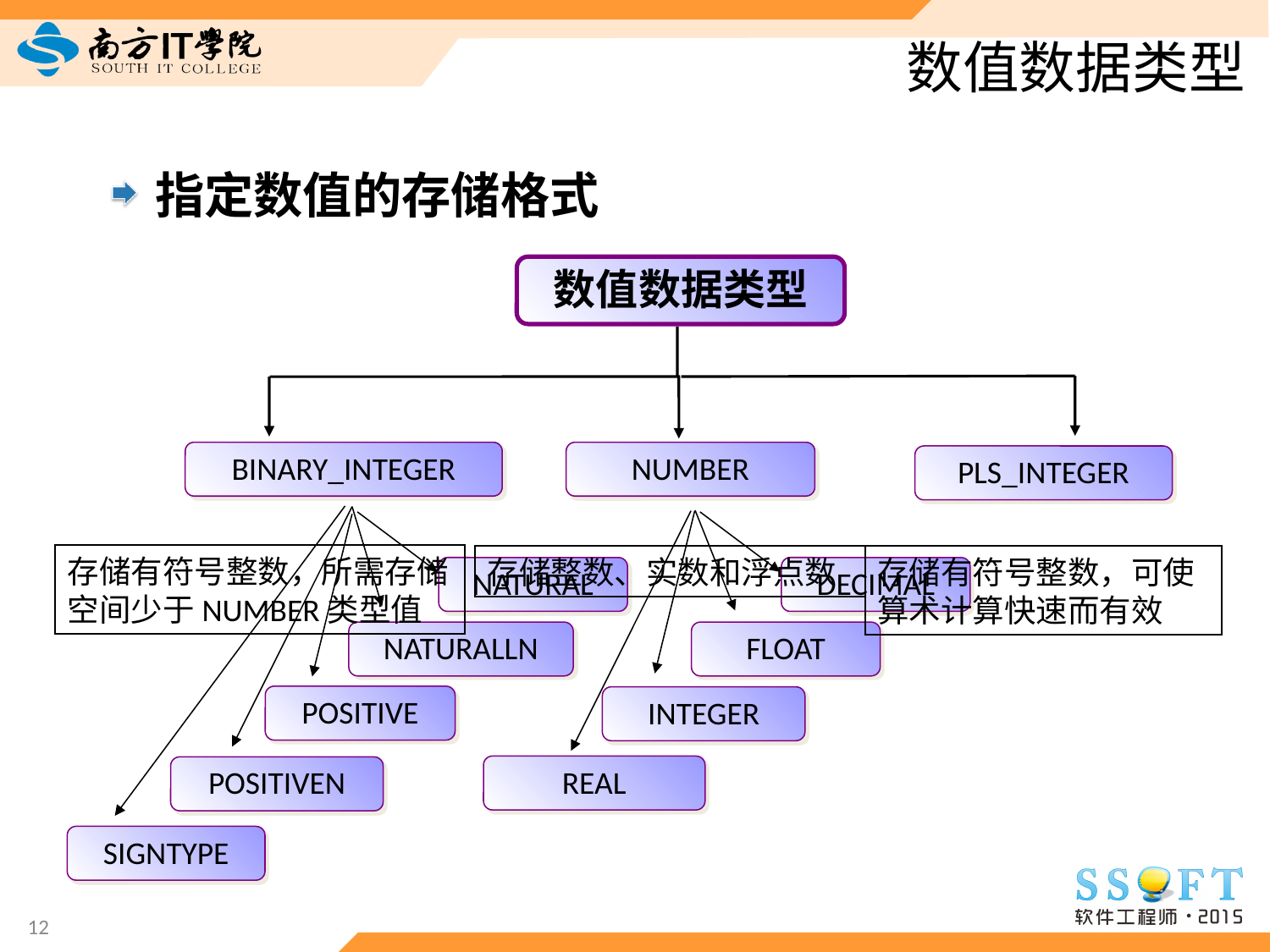

# 数值数据类型
指定数值的存储格式
数值数据类型

BINARY_INTEGER
NUMBER
PLS_INTEGER

存储有符号整数，所需存储空间少于NUMBER类型值
存储整数、实数和浮点数
存储有符号整数，可使算术计算快速而有效
NATURAL
DECIMAL
NATURALLN
FLOAT
POSITIVE
INTEGER
REAL
POSITIVEN
SIGNTYPE
12